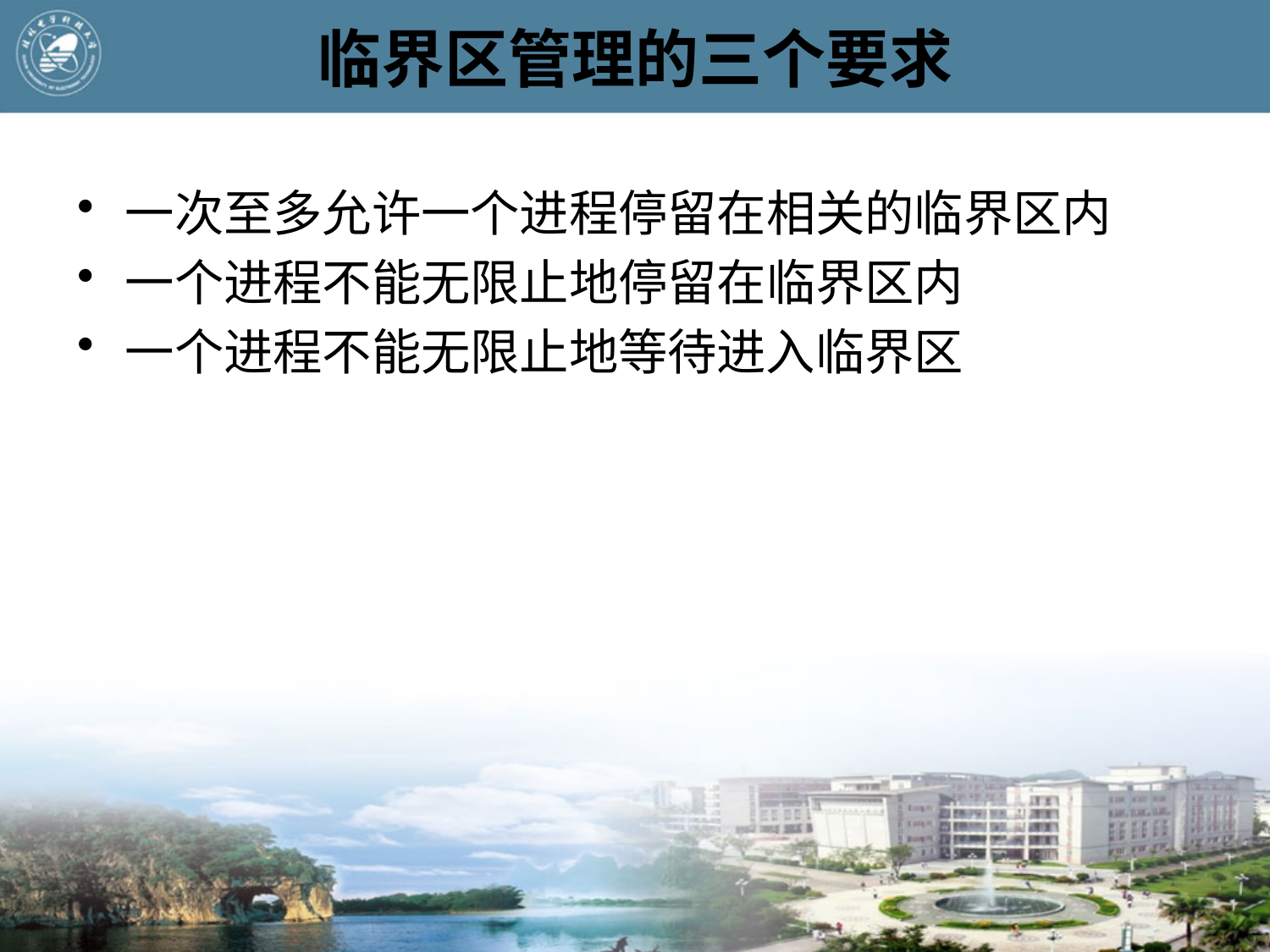

# 临界区管理的三个要求
一次至多允许一个进程停留在相关的临界区内
一个进程不能无限止地停留在临界区内
一个进程不能无限止地等待进入临界区